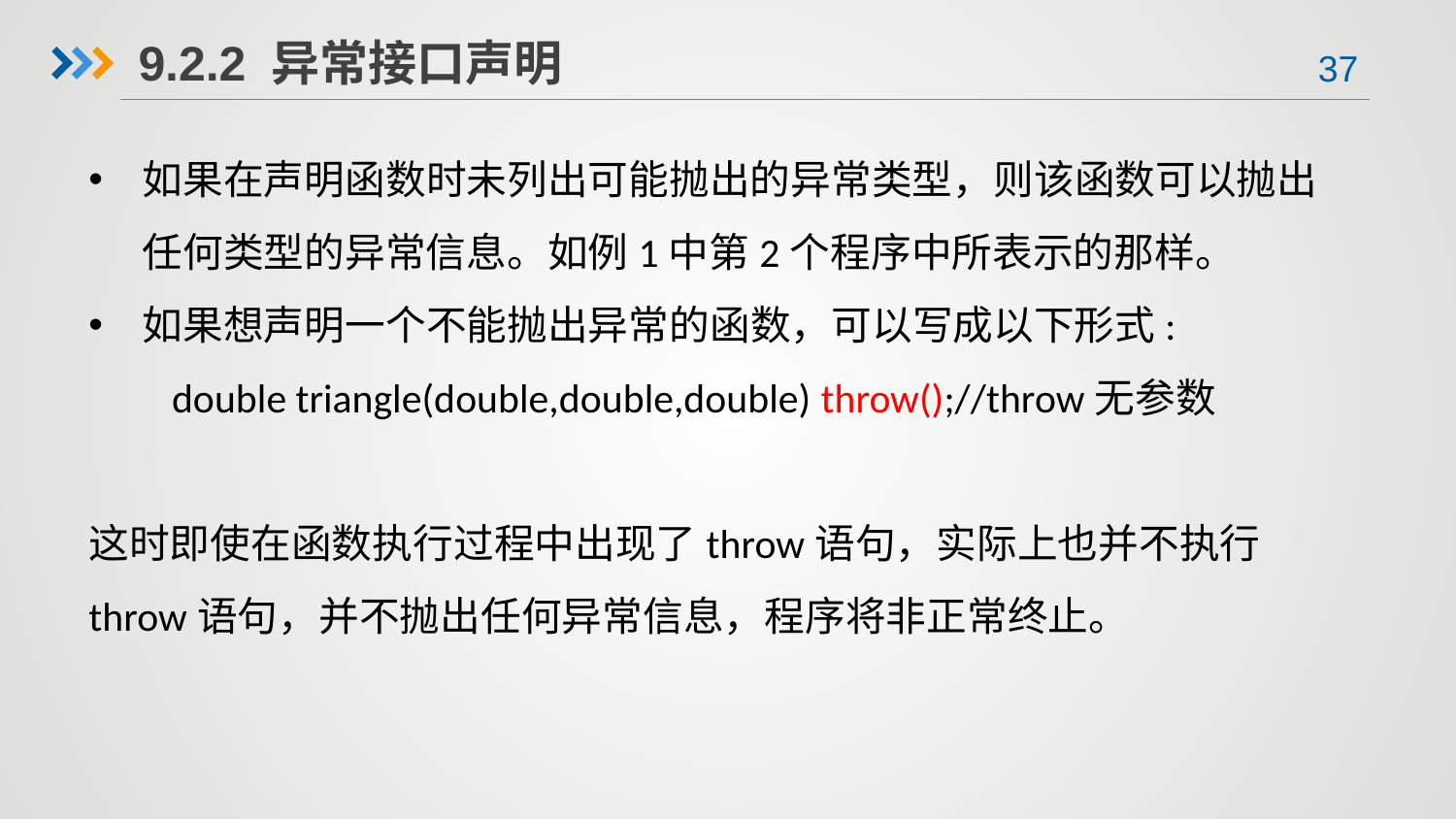

9.2.2 异常接口声明
如果在声明函数时未列出可能抛出的异常类型，则该函数可以抛出任何类型的异常信息。如例1中第2个程序中所表示的那样。
如果想声明一个不能抛出异常的函数，可以写成以下形式:
         double triangle(double,double,double) throw();//throw无参数

这时即使在函数执行过程中出现了throw语句，实际上也并不执行throw语句，并不抛出任何异常信息，程序将非正常终止。